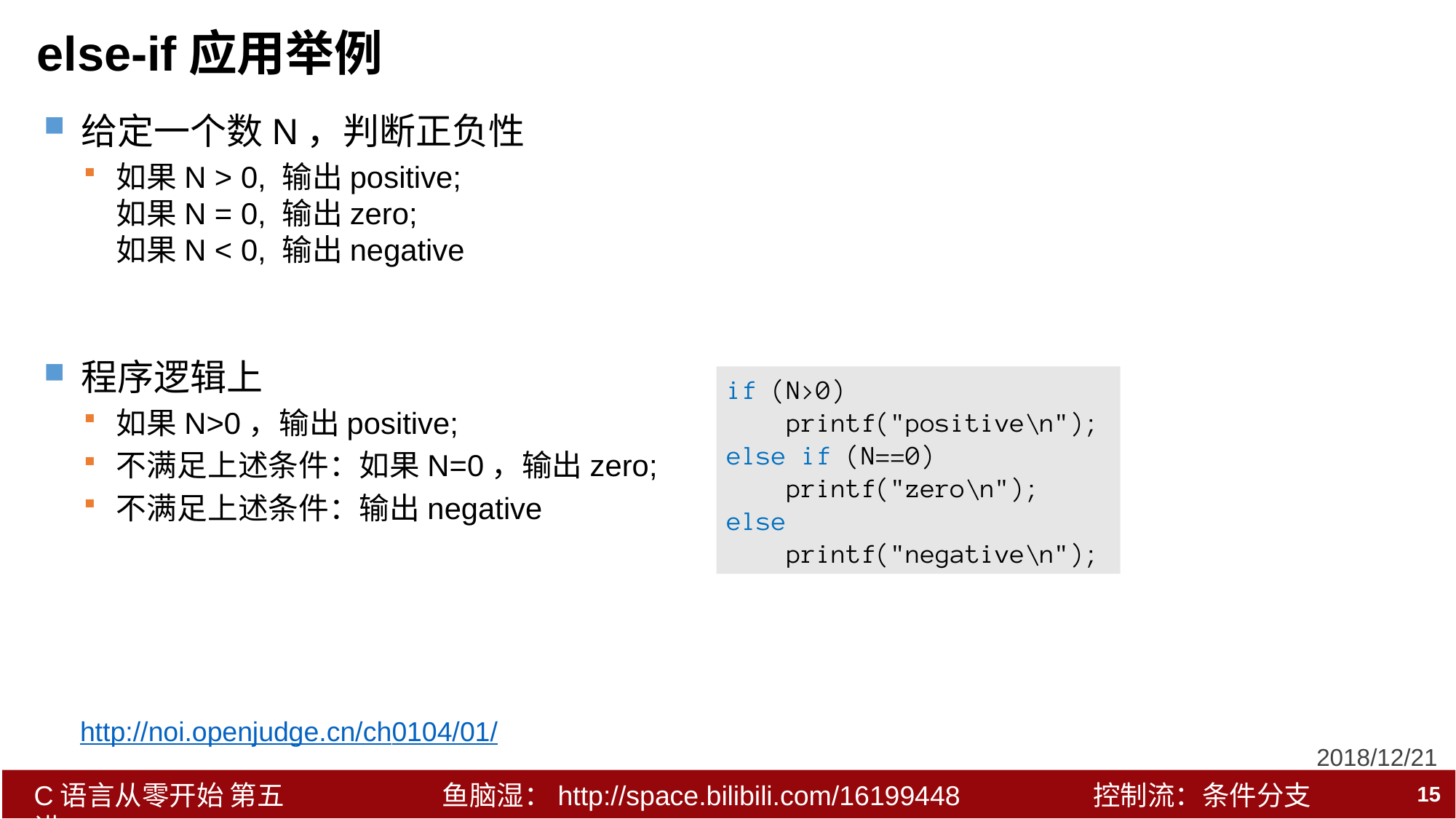

# else-if应用举例
给定一个数N，判断正负性
如果N > 0, 输出positive;
如果N = 0, 输出zero;
如果N < 0, 输出negative

程序逻辑上
如果N>0，输出positive;
不满足上述条件：如果N=0，输出zero;
不满足上述条件：输出negative
if (N>0)
    printf("positive\n");
else if (N==0)
    printf("zero\n");
else
    printf("negative\n");
http://noi.openjudge.cn/ch0104/01/
2018/12/21
15